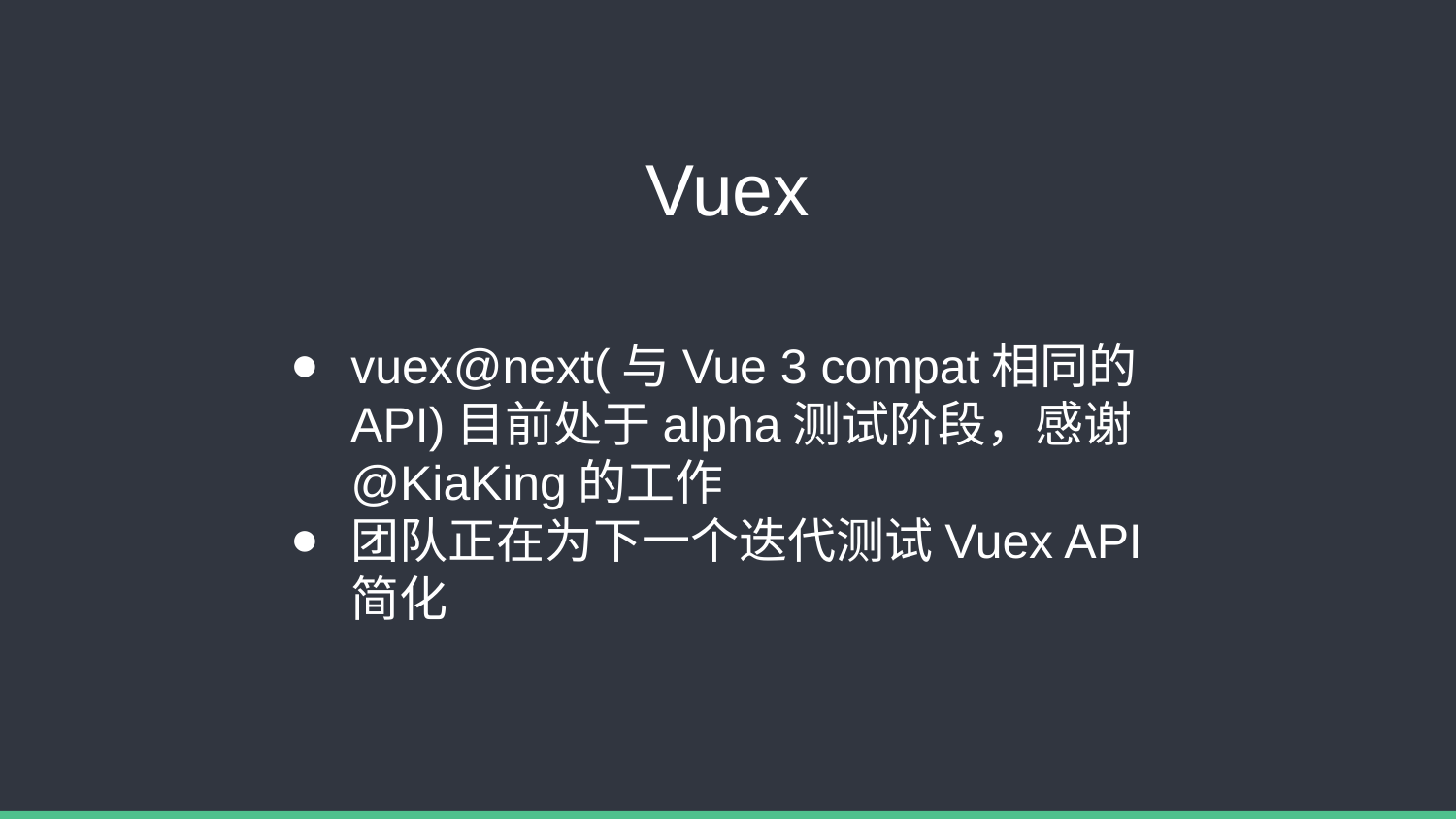

# Vuex
vuex@next(与Vue 3 compat相同的API)目前处于alpha测试阶段，感谢@KiaKing的工作
团队正在为下一个迭代测试Vuex API简化